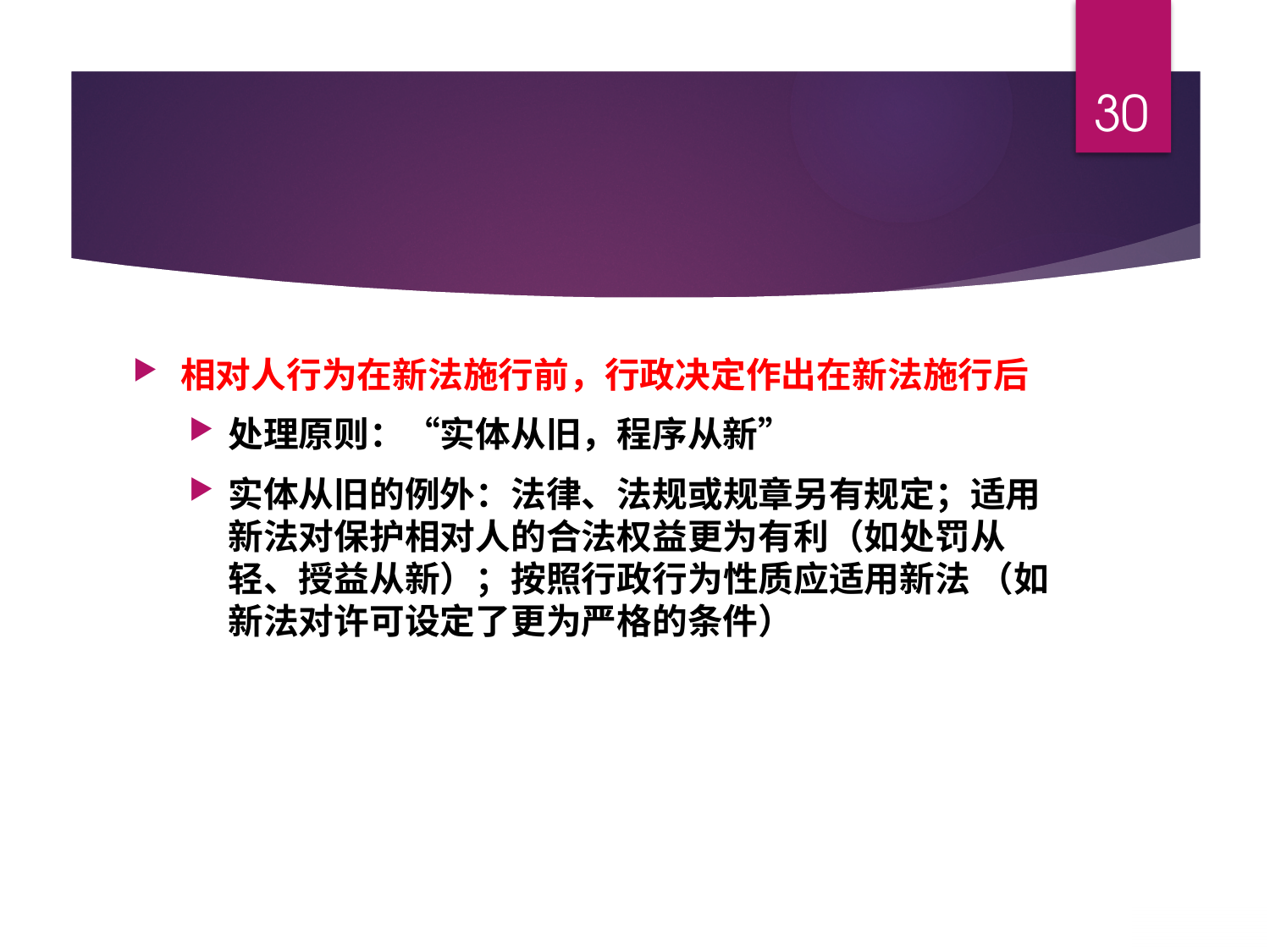

30
#
相对人行为在新法施行前，行政决定作出在新法施行后
处理原则：“实体从旧，程序从新”
实体从旧的例外：法律、法规或规章另有规定；适用新法对保护相对人的合法权益更为有利（如处罚从轻、授益从新）；按照行政行为性质应适用新法 （如新法对许可设定了更为严格的条件）